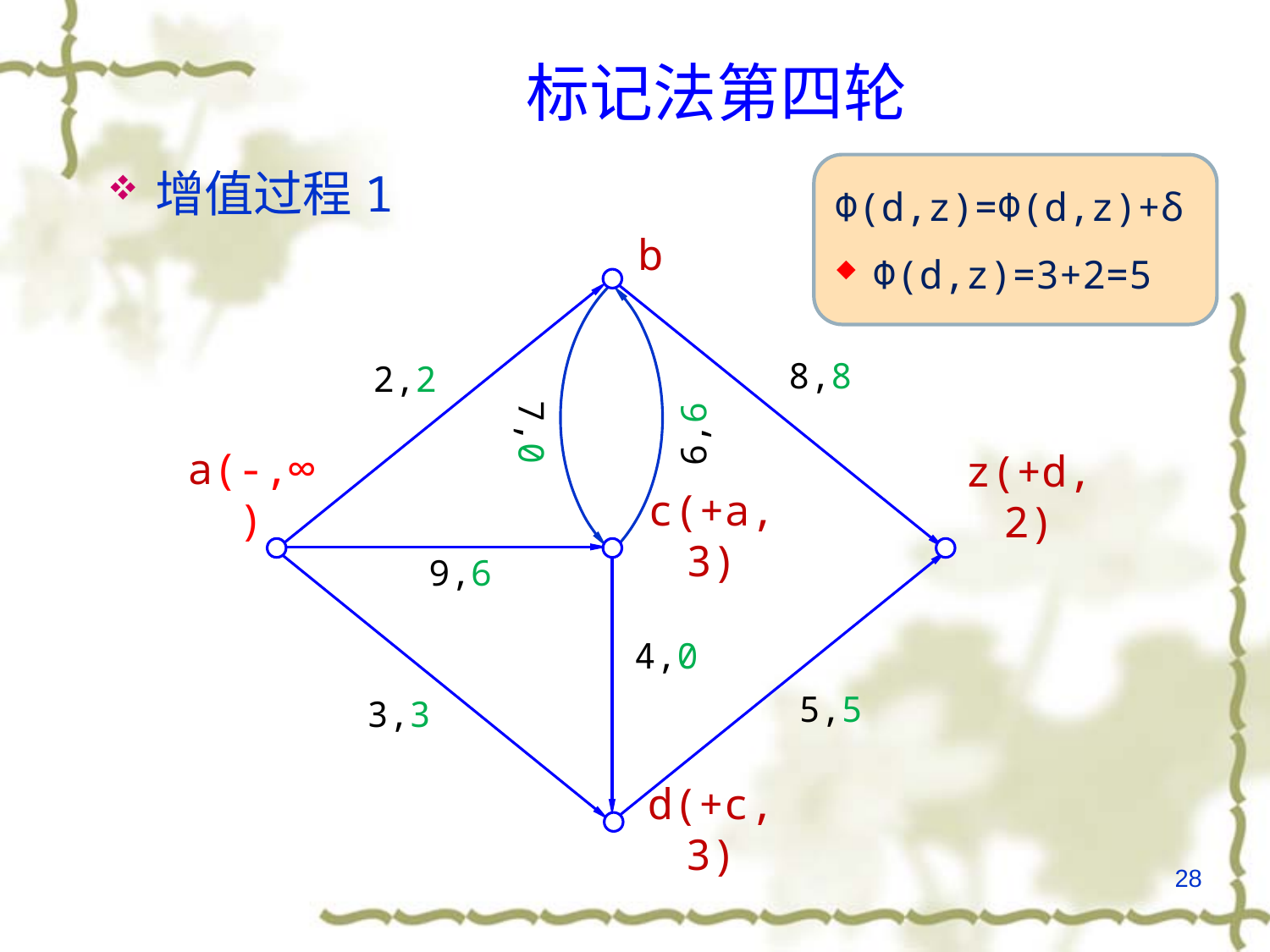

# 标记法第四轮
Φ(d,z)=Φ(d,z)+δ
Φ(d,z)=3+2=5
增值过程1
b

8,8
2,2
7,0
6,6
a(-,∞)
z(+d,2)
c(+a,3)
9,6

4,0
5,5
3,3
d(+c,3)

28